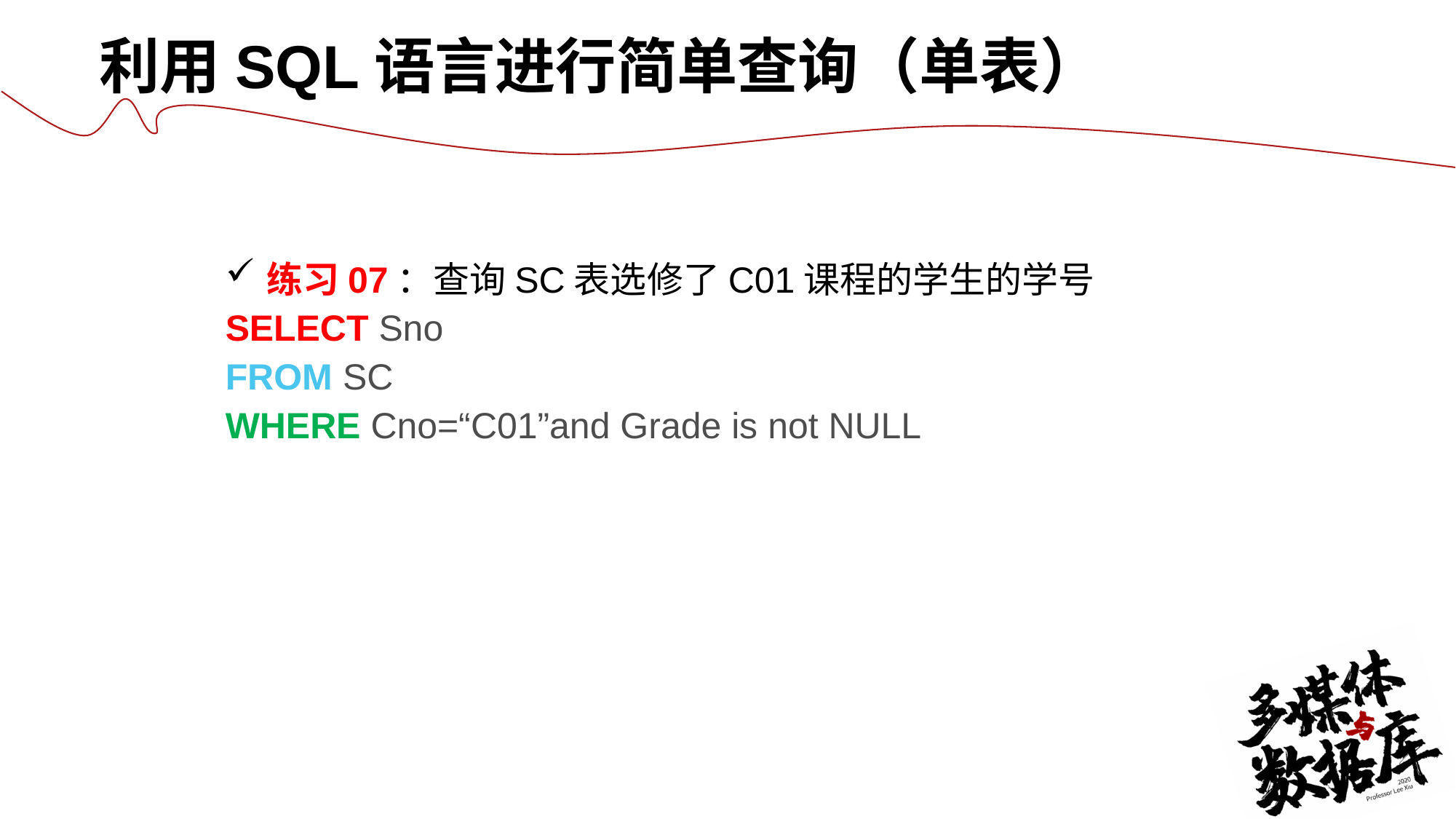

利用SQL语言进行简单查询（单表）
练习07：查询SC表选修了C01课程的学生的学号
SELECT Sno
FROM SC
WHERE Cno=“C01”and Grade is not NULL